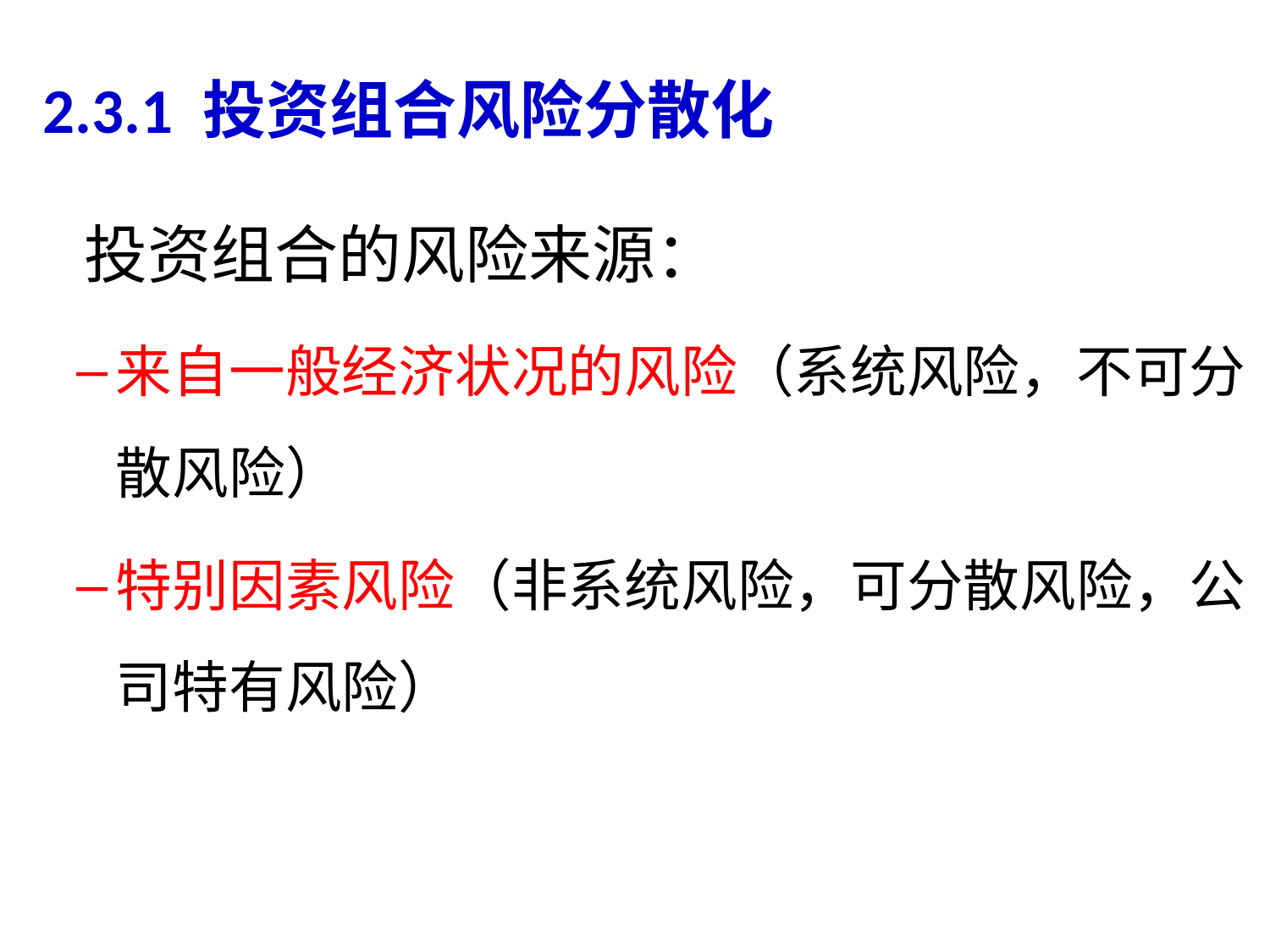

2.3.1 投资组合风险分散化
    投资组合的风险来源：
来自一般经济状况的风险（系统风险，不可分散风险）
特别因素风险（非系统风险，可分散风险，公司特有风险）
32